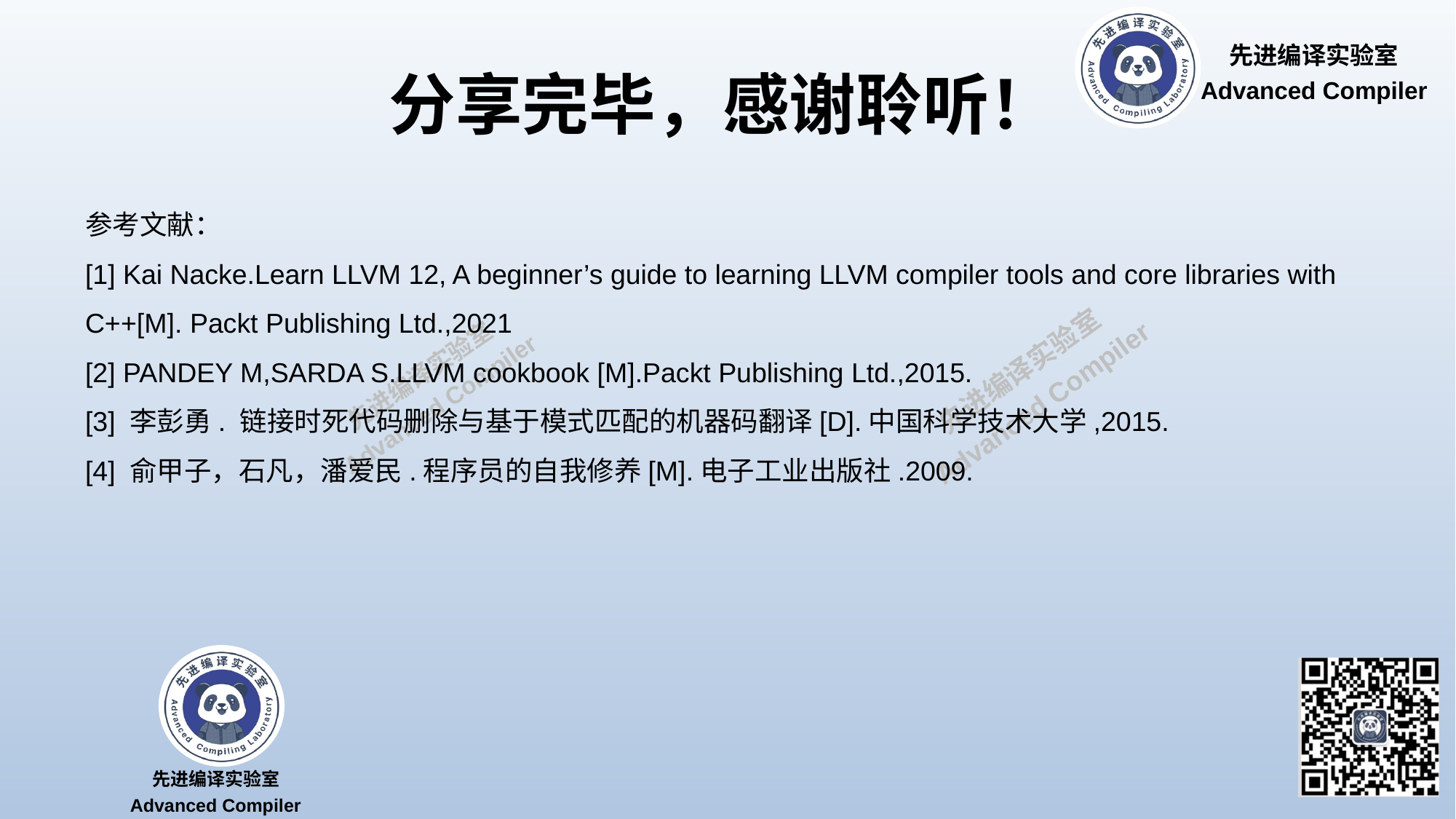

分享完毕，感谢聆听！
参考文献：
[1] Kai Nacke.Learn LLVM 12, A beginner’s guide to learning LLVM compiler tools and core libraries with C++[M]. Packt Publishing Ltd.,2021
[2] PANDEY M,SARDA S.LLVM cookbook [M].Packt Publishing Ltd.,2015.
[3] 李彭勇. 链接时死代码删除与基于模式匹配的机器码翻译[D].中国科学技术大学,2015.
[4] 俞甲子，石凡，潘爱民.程序员的自我修养[M].电子工业出版社.2009.